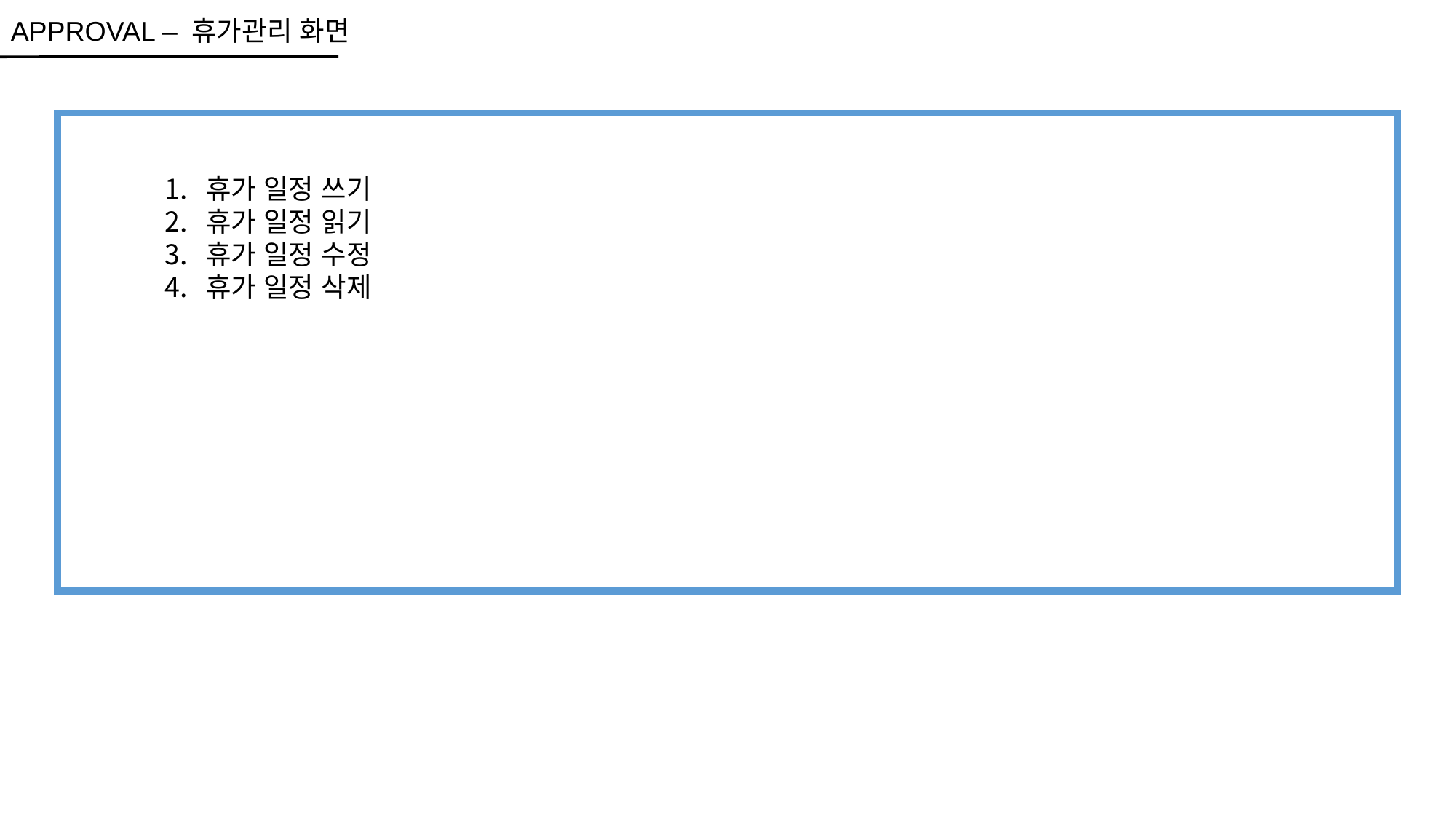

APPROVAL – 휴가관리 화면

휴가 일정 쓰기
휴가 일정 읽기
휴가 일정 수정
휴가 일정 삭제